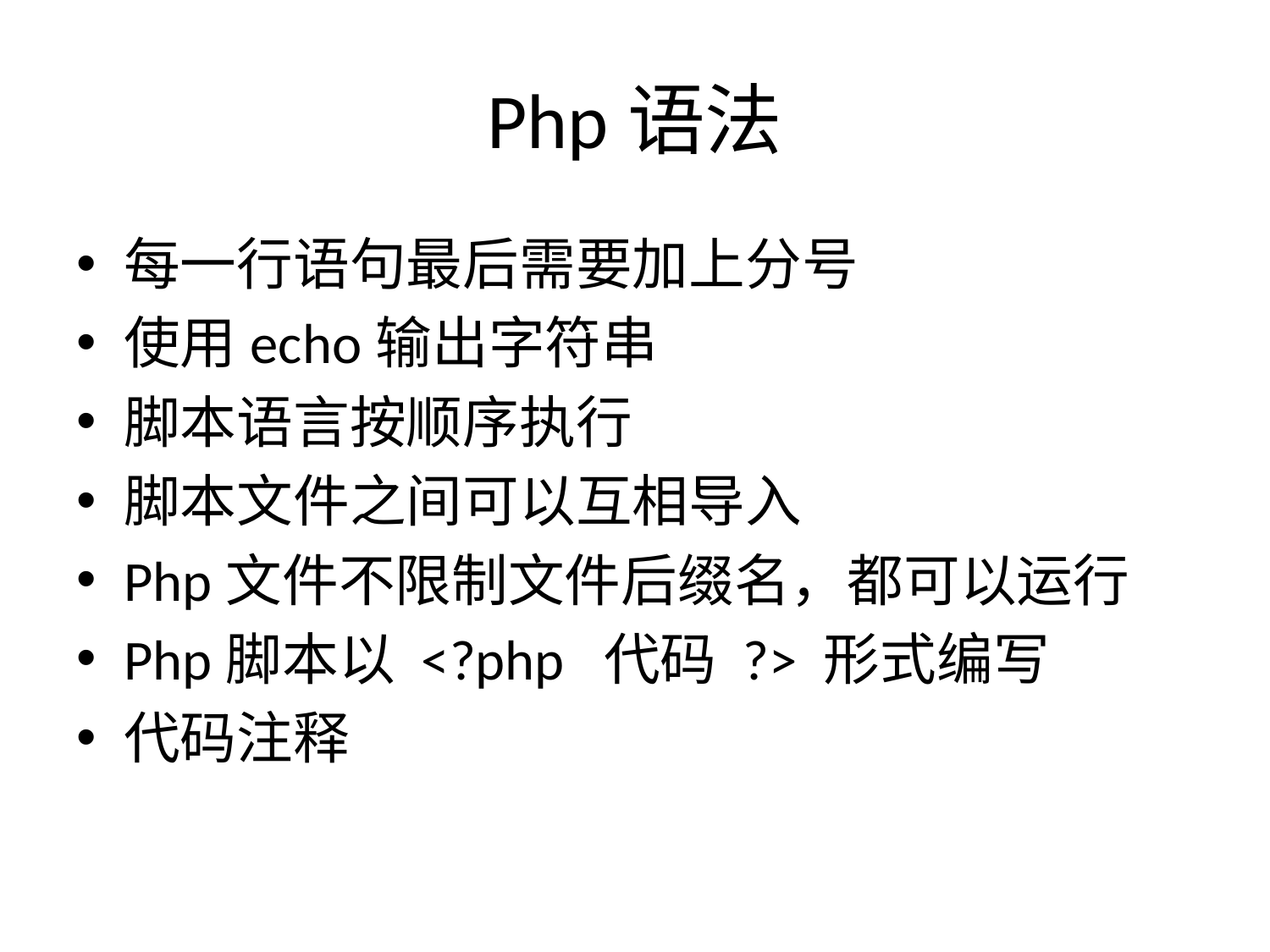

# Php语法
每一行语句最后需要加上分号
使用echo输出字符串
脚本语言按顺序执行
脚本文件之间可以互相导入
Php文件不限制文件后缀名，都可以运行
Php脚本以 <?php  代码 ?> 形式编写
代码注释